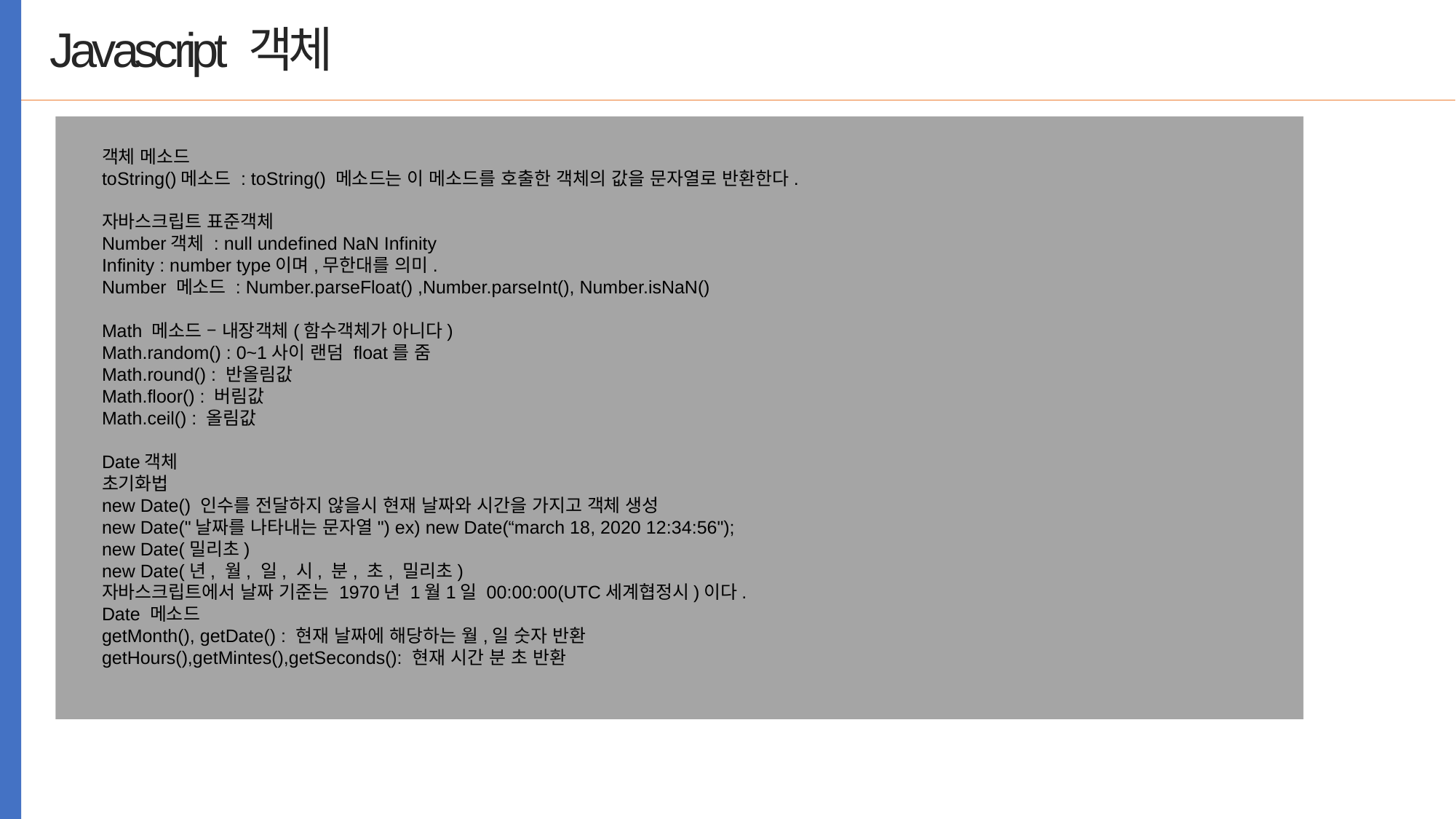

Javascript 객체

객체 메소드
toString()메소드 : toString() 메소드는 이 메소드를 호출한 객체의 값을 문자열로 반환한다.

자바스크립트 표준객체
Number객체 : null undefined NaN Infinity
Infinity : number type이며,무한대를 의미.
Number 메소드 : Number.parseFloat() ,Number.parseInt(), Number.isNaN()

Math 메소드 – 내장객체(함수객체가 아니다)
Math.random() : 0~1사이 랜덤 float를 줌
Math.round() : 반올림값
Math.floor() : 버림값
Math.ceil() : 올림값

Date객체
초기화법
new Date() 인수를 전달하지 않을시 현재 날짜와 시간을 가지고 객체 생성
new Date("날짜를 나타내는 문자열") ex) new Date(“march 18, 2020 12:34:56");
new Date(밀리초)
new Date(년, 월, 일, 시, 분, 초, 밀리초)
자바스크립트에서 날짜 기준는 1970년 1월1일 00:00:00(UTC세계협정시)이다.
Date 메소드
getMonth(), getDate() : 현재 날짜에 해당하는 월,일 숫자 반환
getHours(),getMintes(),getSeconds(): 현재 시간 분 초 반환